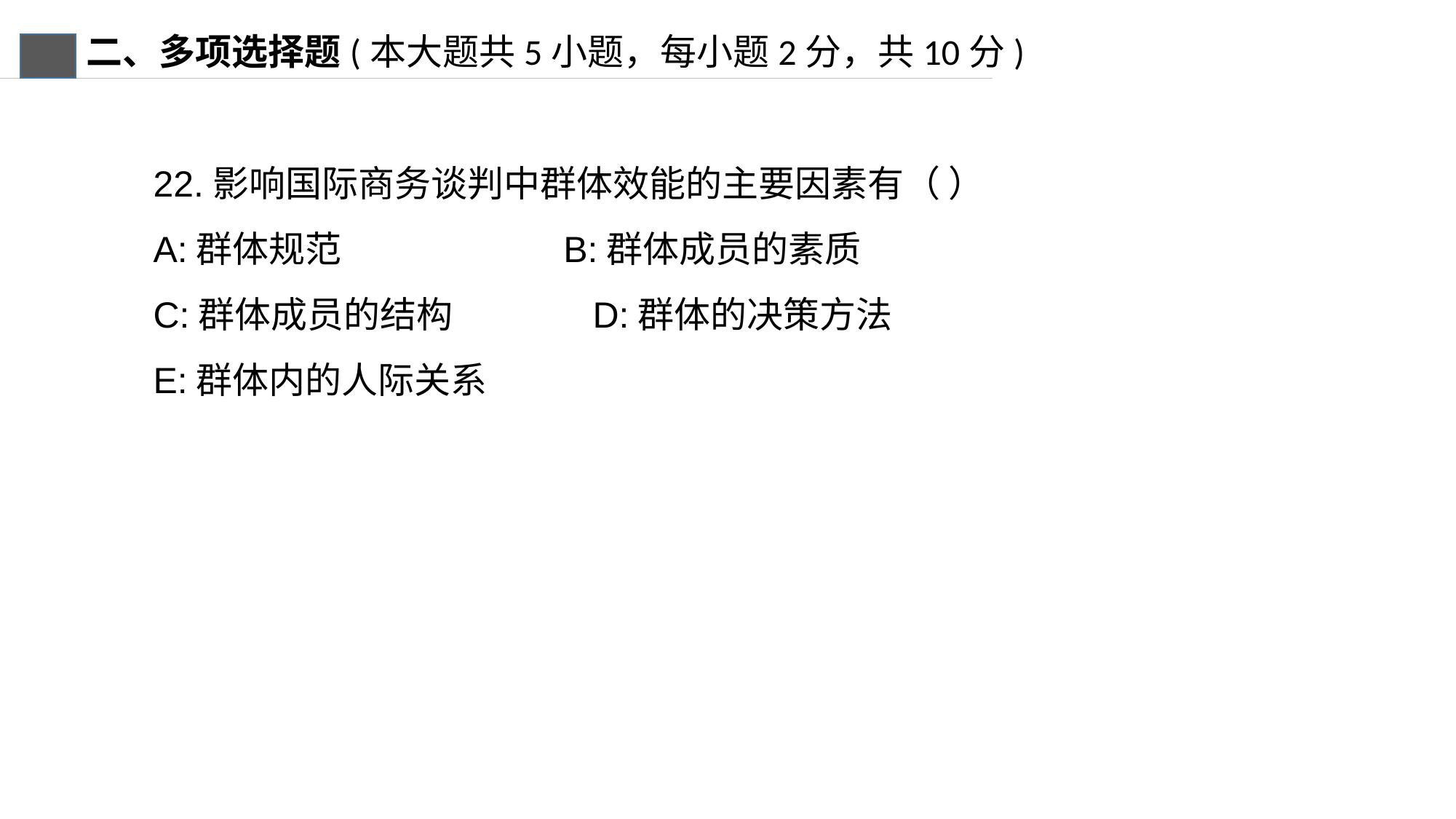

二、多项选择题(本大题共5小题，每小题2分，共10分)

22.影响国际商务谈判中群体效能的主要因素有（ ）
A:群体规范                          B:群体成员的素质
C:群体成员的结构                D:群体的决策方法
E:群体内的人际关系